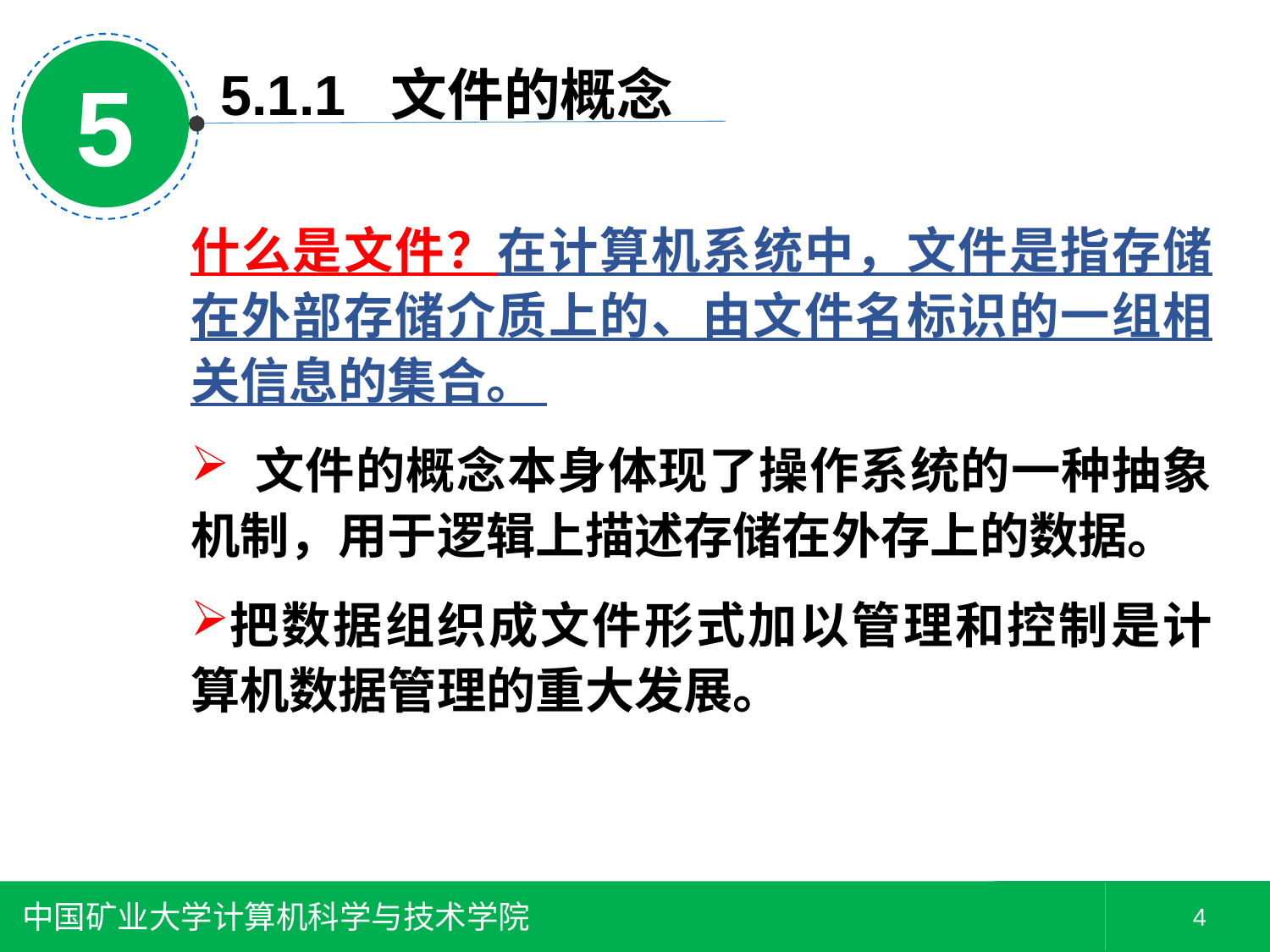

5
5.1.1  文件的概念

什么是文件？在计算机系统中，文件是指存储在外部存储介质上的、由文件名标识的一组相关信息的集合。
 文件的概念本身体现了操作系统的一种抽象机制，用于逻辑上描述存储在外存上的数据。
把数据组织成文件形式加以管理和控制是计算机数据管理的重大发展。